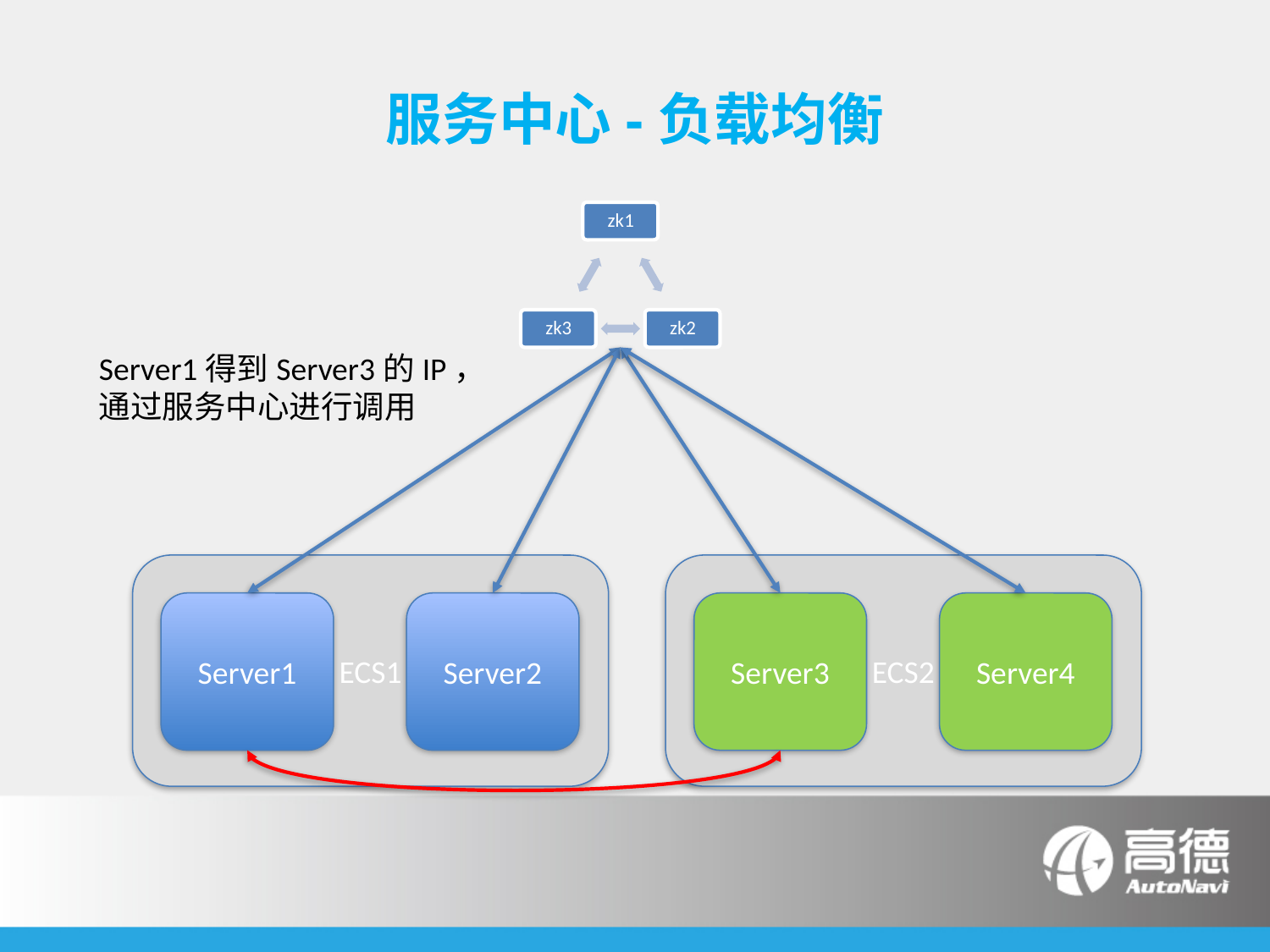

# 服务中心-负载均衡
zk1

zk2

zk3

Server1得到Server3的IP，
通过服务中心进行调用
ECS1
ECS2
Server1
Server2
Server3
Server4